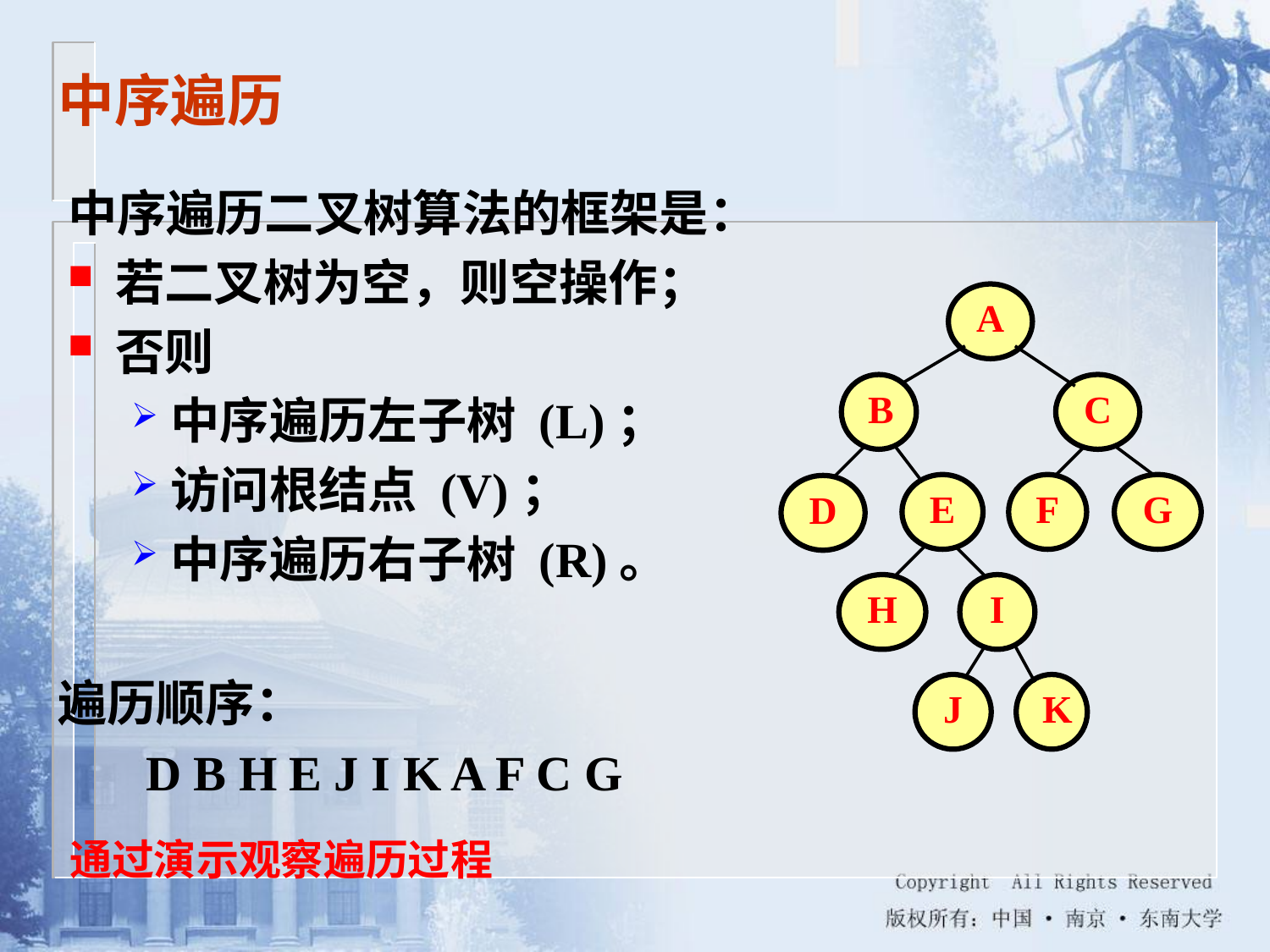

中序遍历
中序遍历二叉树算法的框架是：
若二叉树为空，则空操作；
否则
中序遍历左子树 (L)；
访问根结点 (V)；
中序遍历右子树 (R)。
A

B
C

E
F
G
D

H
I

J
K
遍历顺序：
  D B H E J I K A F C G
通过演示观察遍历过程